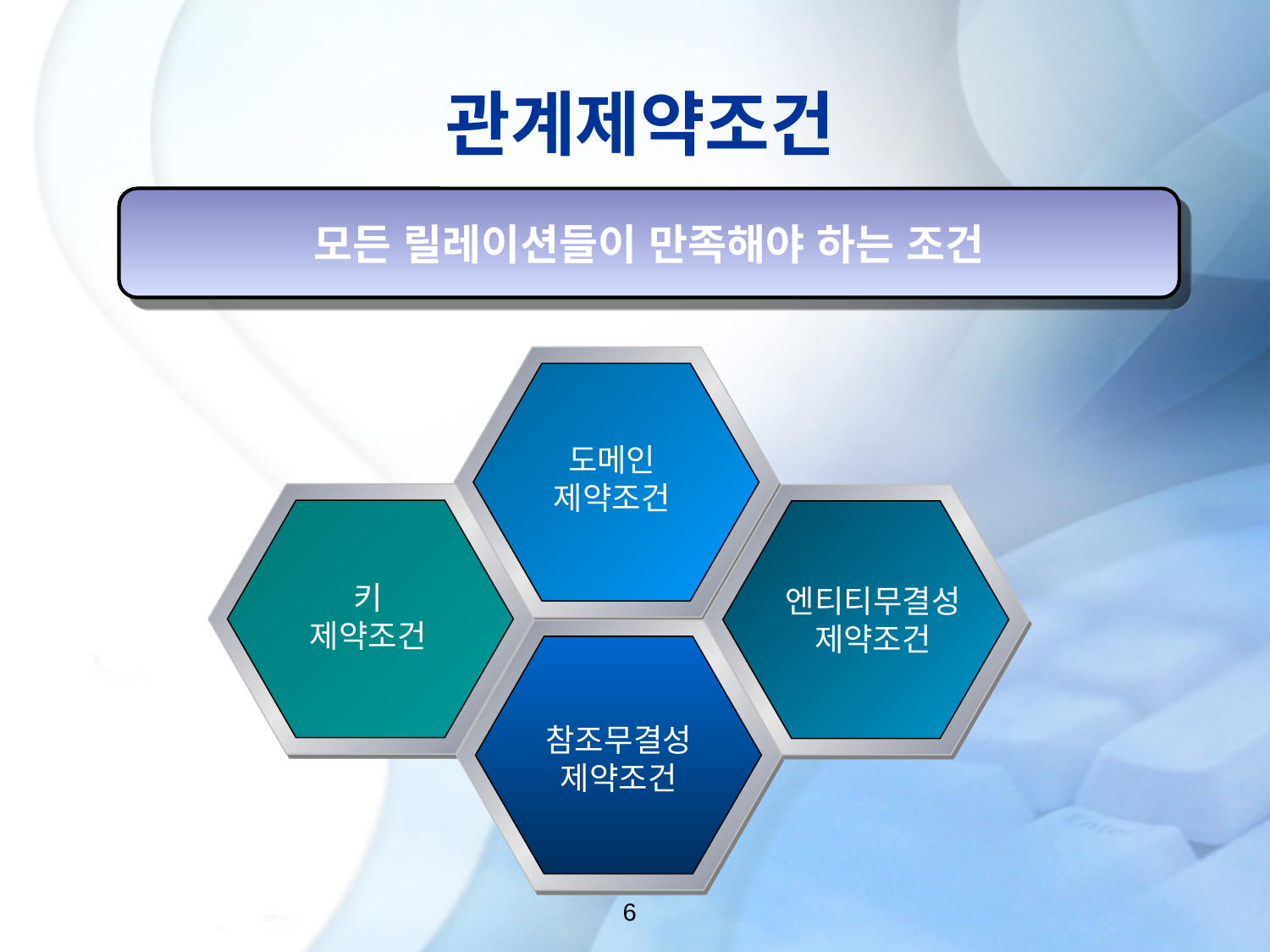

# 관계제약조건
모든 릴레이션들이 만족해야 하는 조건

도메인
제약조건

키
제약조건
엔티티무결성
제약조건

참조무결성
제약조건
6